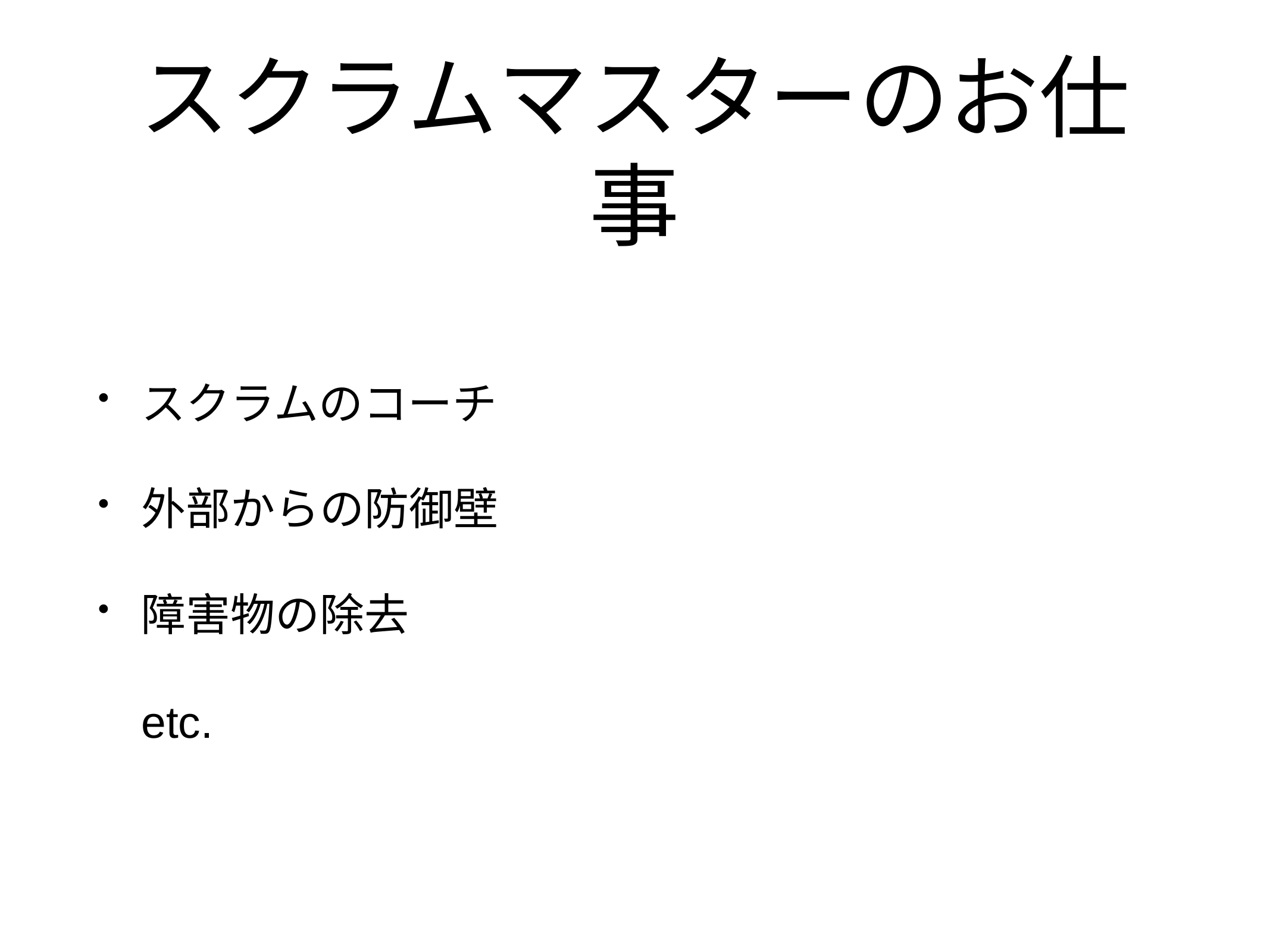

# スクラムマスターのお仕事
スクラムのコーチ
外部からの防御壁
障害物の除去
etc.